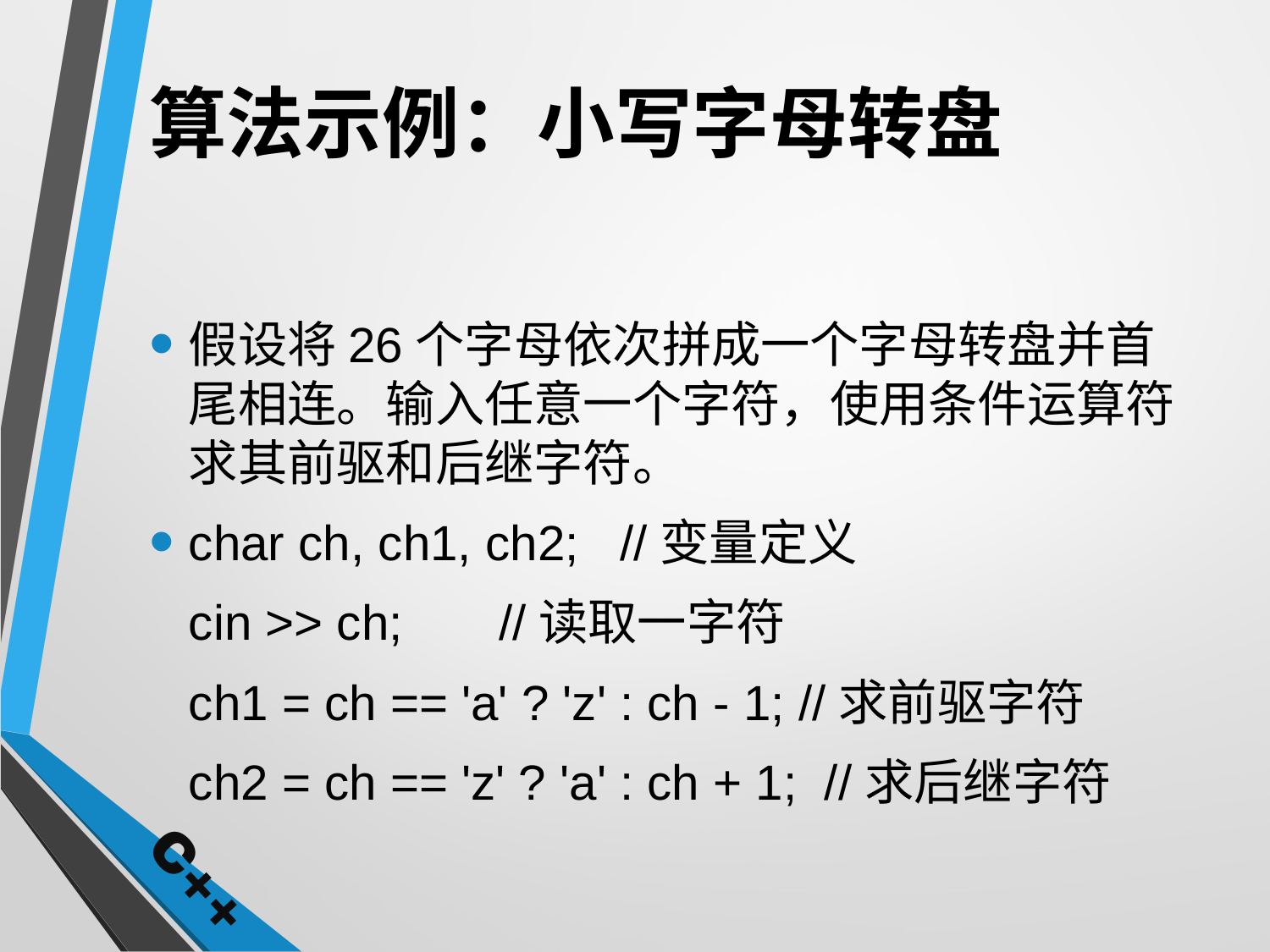

# 算法示例：小写字母转盘
假设将26个字母依次拼成一个字母转盘并首尾相连。输入任意一个字符，使用条件运算符求其前驱和后继字符。
char ch, ch1, ch2;   //变量定义
	cin >> ch;       //读取一字符
	ch1 = ch == 'a' ? 'z' : ch - 1; //求前驱字符
	ch2 = ch == 'z' ? 'a' : ch + 1;  //求后继字符